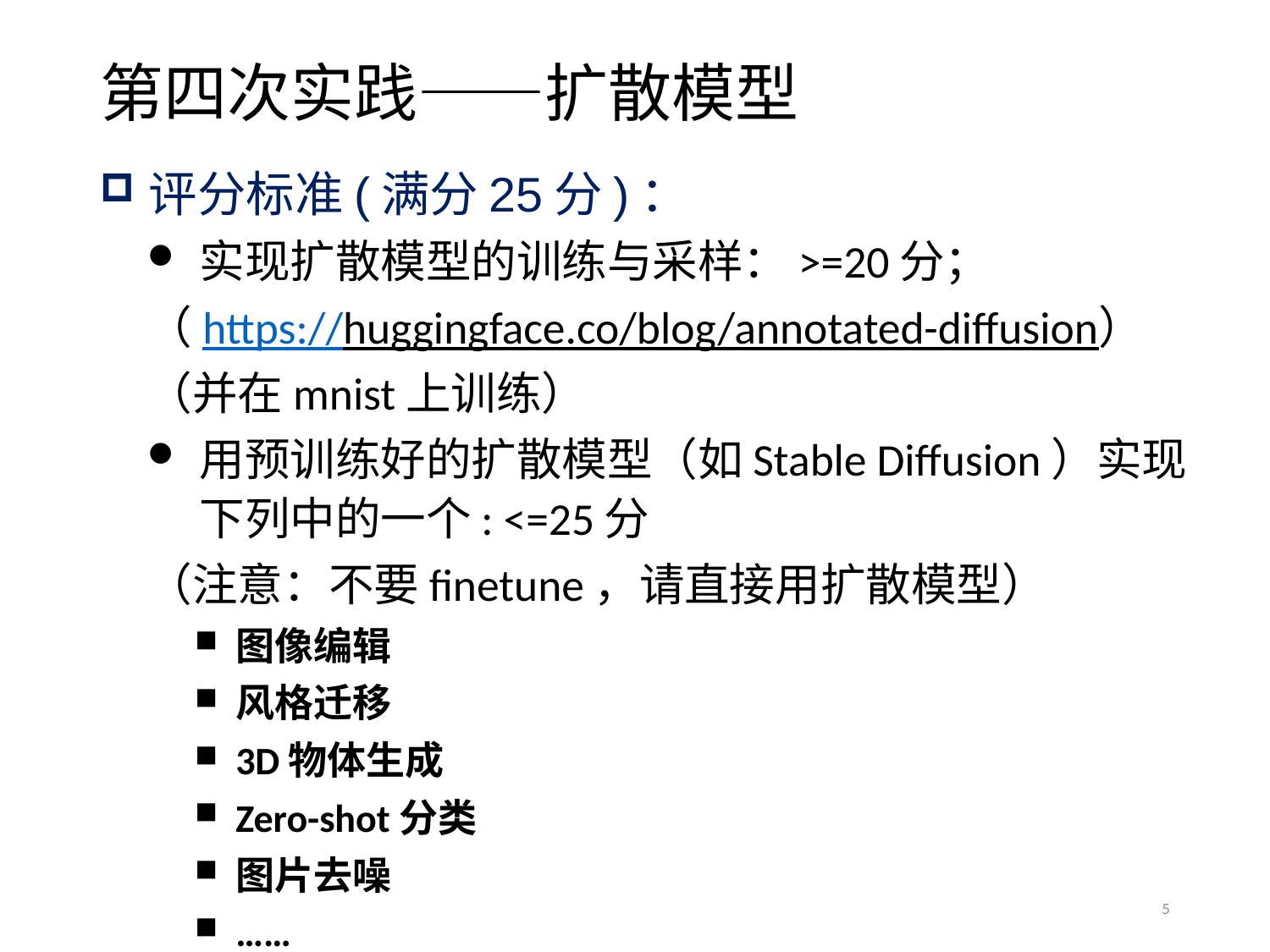

# 第四次实践——扩散模型
评分标准(满分25分)：
实现扩散模型的训练与采样：>=20分；
（https://huggingface.co/blog/annotated-diffusion）
（并在mnist上训练）
用预训练好的扩散模型（如Stable Diffusion）实现下列中的一个: <=25分
（注意：不要finetune，请直接用扩散模型）
图像编辑
风格迁移
3D物体生成
Zero-shot分类
图片去噪
……
5